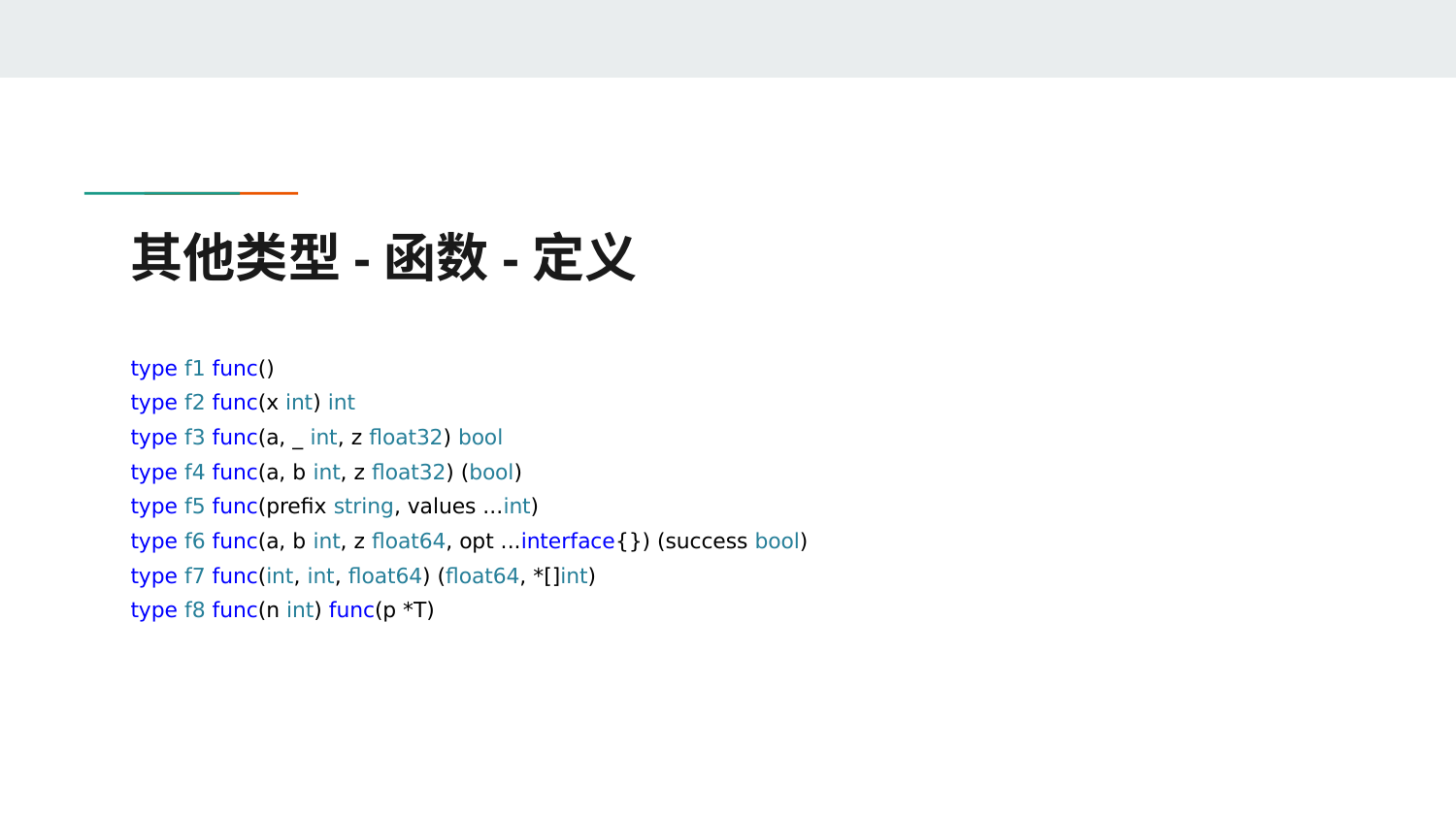

# 其他类型-函数-定义
type f1 func()
type f2 func(x int) int
type f3 func(a, _ int, z float32) bool
type f4 func(a, b int, z float32) (bool)
type f5 func(prefix string, values ...int)
type f6 func(a, b int, z float64, opt ...interface{}) (success bool)
type f7 func(int, int, float64) (float64, *[]int)
type f8 func(n int) func(p *T)